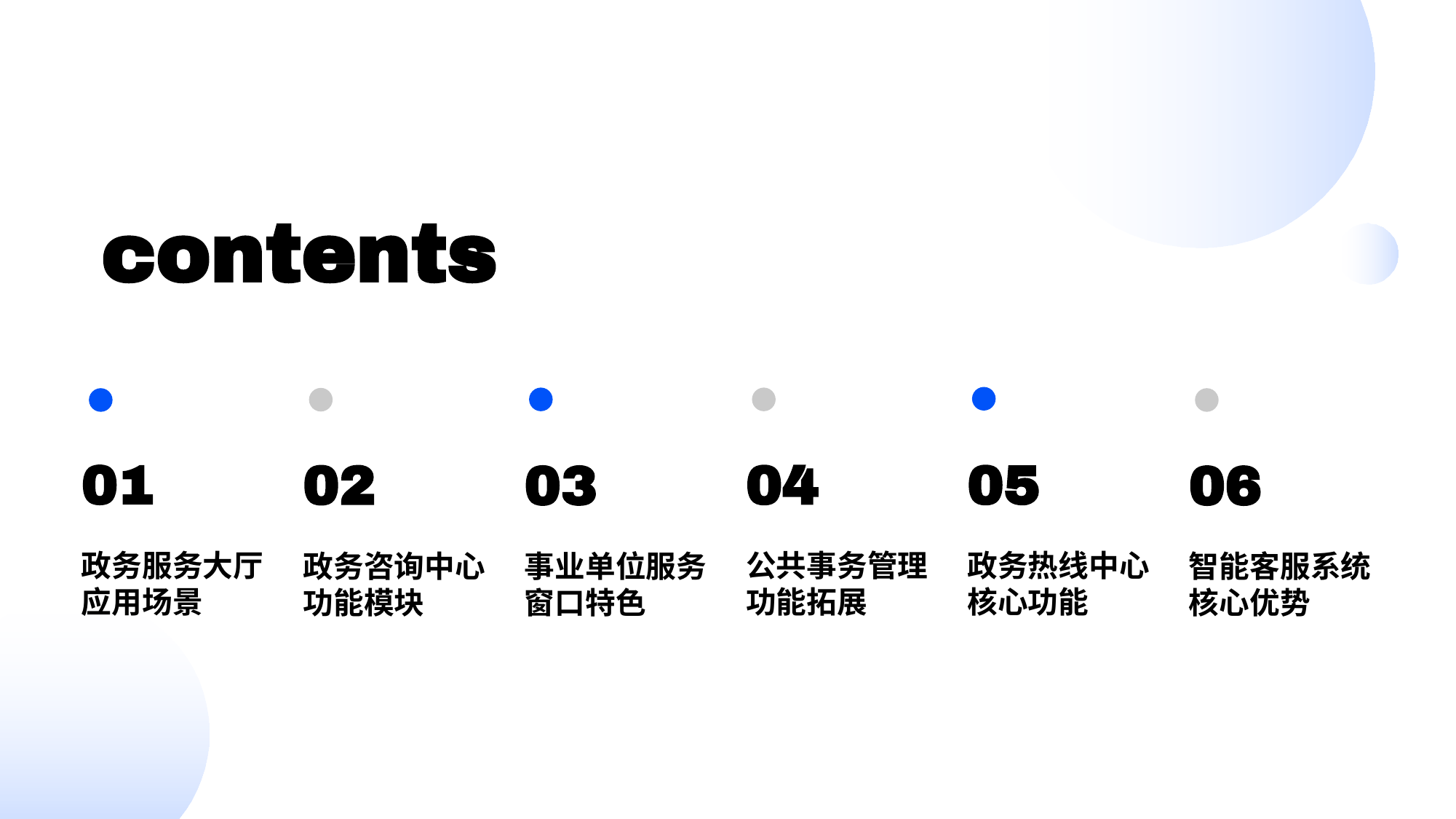

contents

05
政务热线中心核心功能

03
事业单位服务窗口特色

04
公共事务管理功能拓展

02
政务咨询中心功能模块

01
政务服务大厅应用场景

06
智能客服系统核心优势